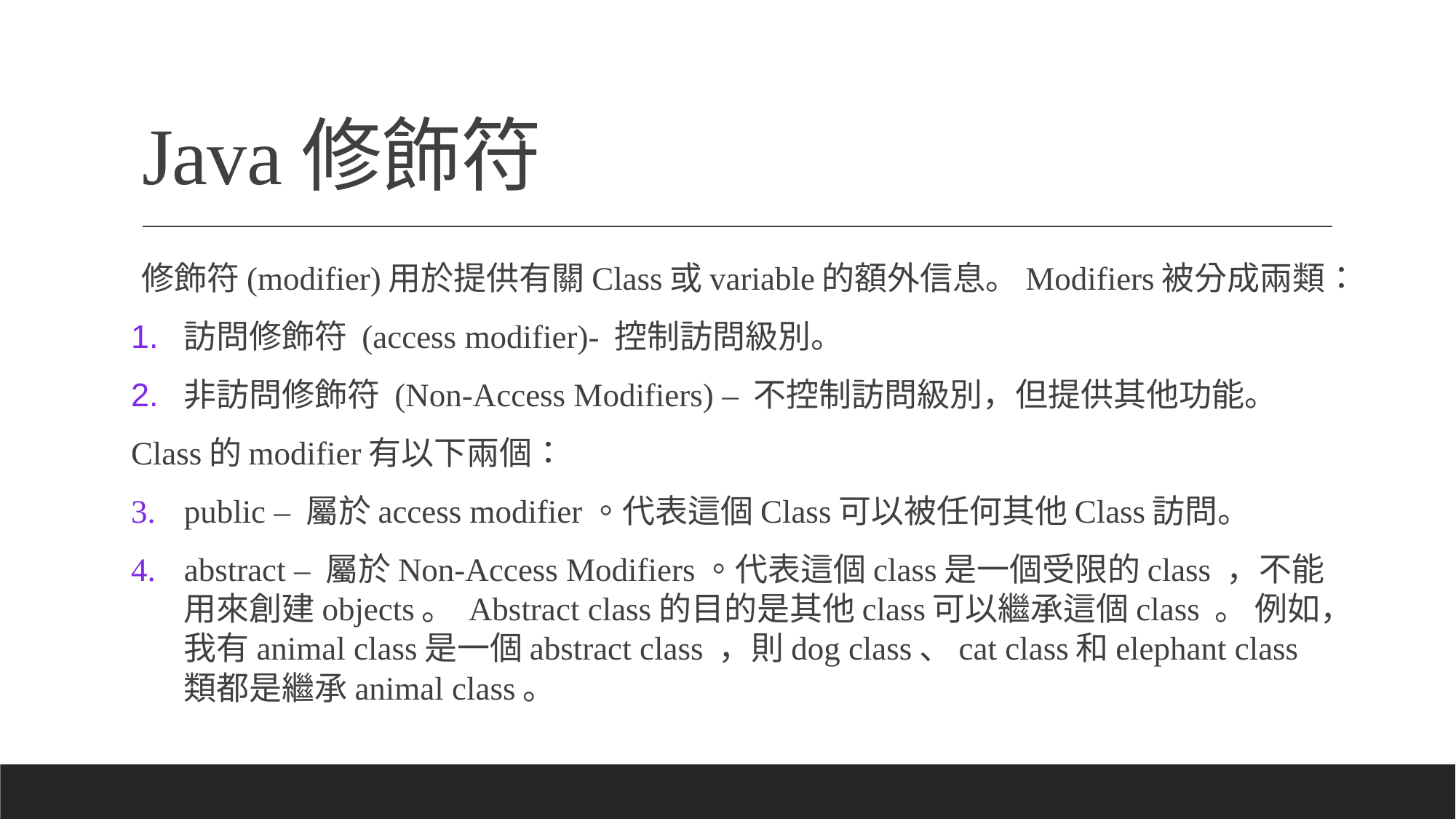

# Java修飾符
修飾符(modifier)用於提供有關Class或variable的額外信息。Modifiers被分成兩類：
訪問修飾符 (access modifier)- 控制訪問級別。
非訪問修飾符 (Non-Access Modifiers) – 不控制訪問級別，但提供其他功能。
Class的modifier有以下兩個：
public – 屬於access modifier。代表這個Class可以被任何其他Class訪問。
abstract – 屬於Non-Access Modifiers。代表這個class是一個受限的class ，不能用來創建objects。 Abstract class的目的是其他class可以繼承這個class 。 例如，我有animal class是一個abstract class ，則dog class、cat class和elephant class類都是繼承animal class。